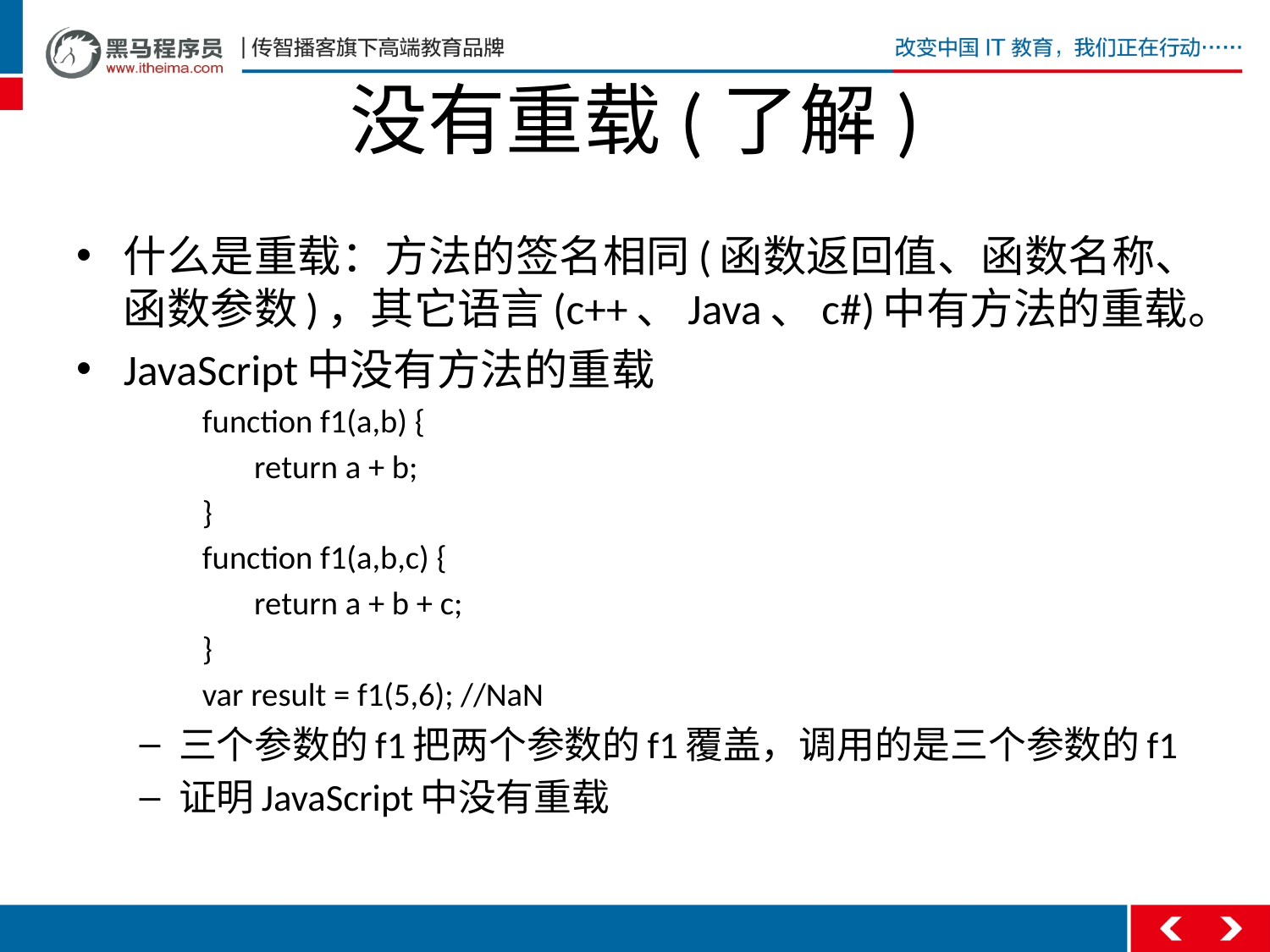

# 没有重载(了解)
什么是重载：方法的签名相同(函数返回值、函数名称、函数参数)，其它语言(c++、Java、c#)中有方法的重载。
JavaScript中没有方法的重载
function f1(a,b) {
       return a + b;
}
function f1(a,b,c) {
       return a + b + c;
}
var result = f1(5,6); //NaN
三个参数的f1把两个参数的f1覆盖，调用的是三个参数的f1
证明JavaScript中没有重载